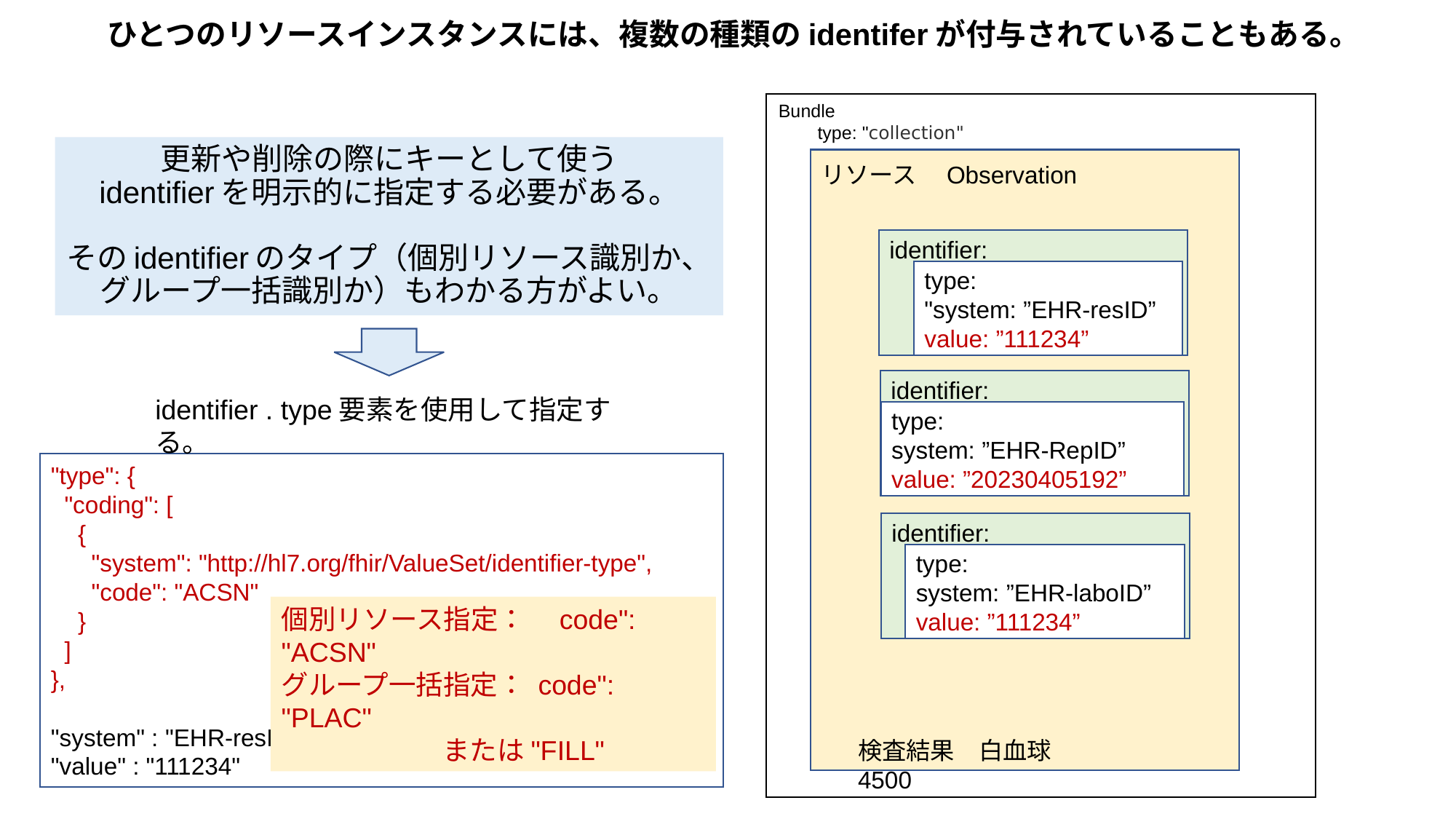

# ひとつのリソースインスタンスには、複数の種類のidentiferが付与されていることもある。

Bundle
type: "collection"
更新や削除の際にキーとして使う
identifierを明示的に指定する必要がある。

そのidentifierのタイプ（個別リソース識別か、グループ一括識別か）もわかる方がよい。

リソース　Observation
identifier:

type:
"system: ”EHR-resID”
value: ”111234”

identifier:

identifier . type要素を使用して指定する。
type:
system: ”EHR-RepID”
value: ”20230405192”
"type": {
  "coding": [
    {
      "system": "http://hl7.org/fhir/ValueSet/identifier-type",
      "code": "ACSN"
    }
  ]
},

"system" : "EHR-resID",
"value" : "111234"
identifier:

type:
system: ”EHR-laboID”
value: ”111234”
個別リソース指定：　code": "ACSN"
グループ一括指定： code": "PLAC"
                         または"FILL"
検査結果　白血球 4500